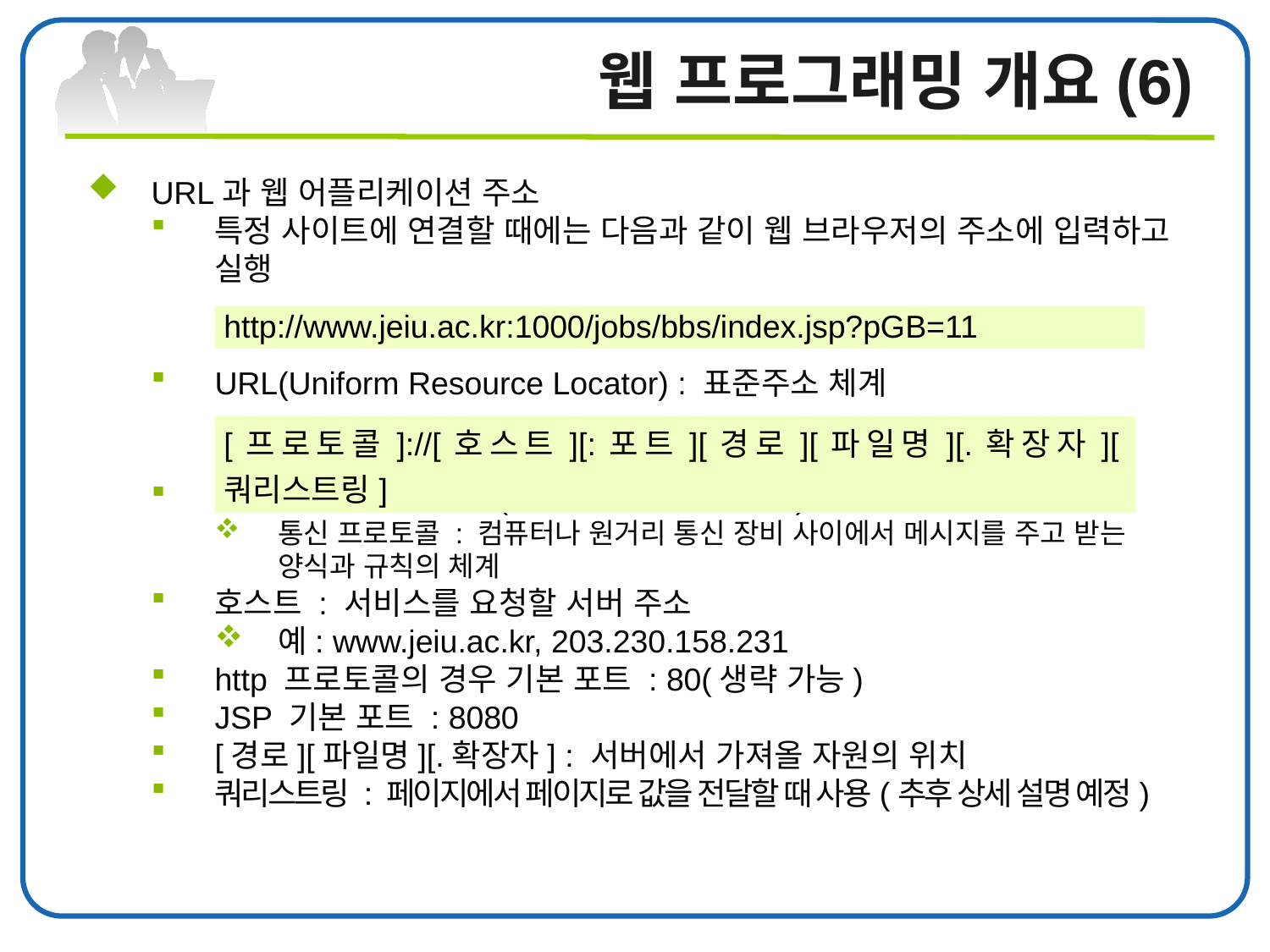

# 웹 프로그래밍 개요(6)
URL과 웹 어플리케이션 주소
특정 사이트에 연결할 때에는 다음과 같이 웹 브라우저의 주소에 입력하고 실행

URL(Uniform Resource Locator) : 표준주소 체계

프로토콜 : 컴퓨터간(서버와 클라이언트간)에  통신 프로토콜
통신 프로토콜 : 컴퓨터나 원거리 통신 장비 사이에서 메시지를 주고 받는 양식과 규칙의 체계
호스트 : 서비스를 요청할 서버 주소
예: www.jeiu.ac.kr, 203.230.158.231
http 프로토콜의 경우 기본 포트 : 80(생략 가능)
JSP 기본 포트 : 8080
[경로][파일명][.확장자] : 서버에서 가져올 자원의 위치
쿼리스트링 : 페이지에서 페이지로 값을 전달할 때 사용(추후 상세 설명 예정)

| http://www.jeiu.ac.kr:1000/jobs/bbs/index.jsp?pGB=11 |
| --- |
| [프로토콜]://[호스트][:포트][경로][파일명][.확장자][쿼리스트링] |
| --- |